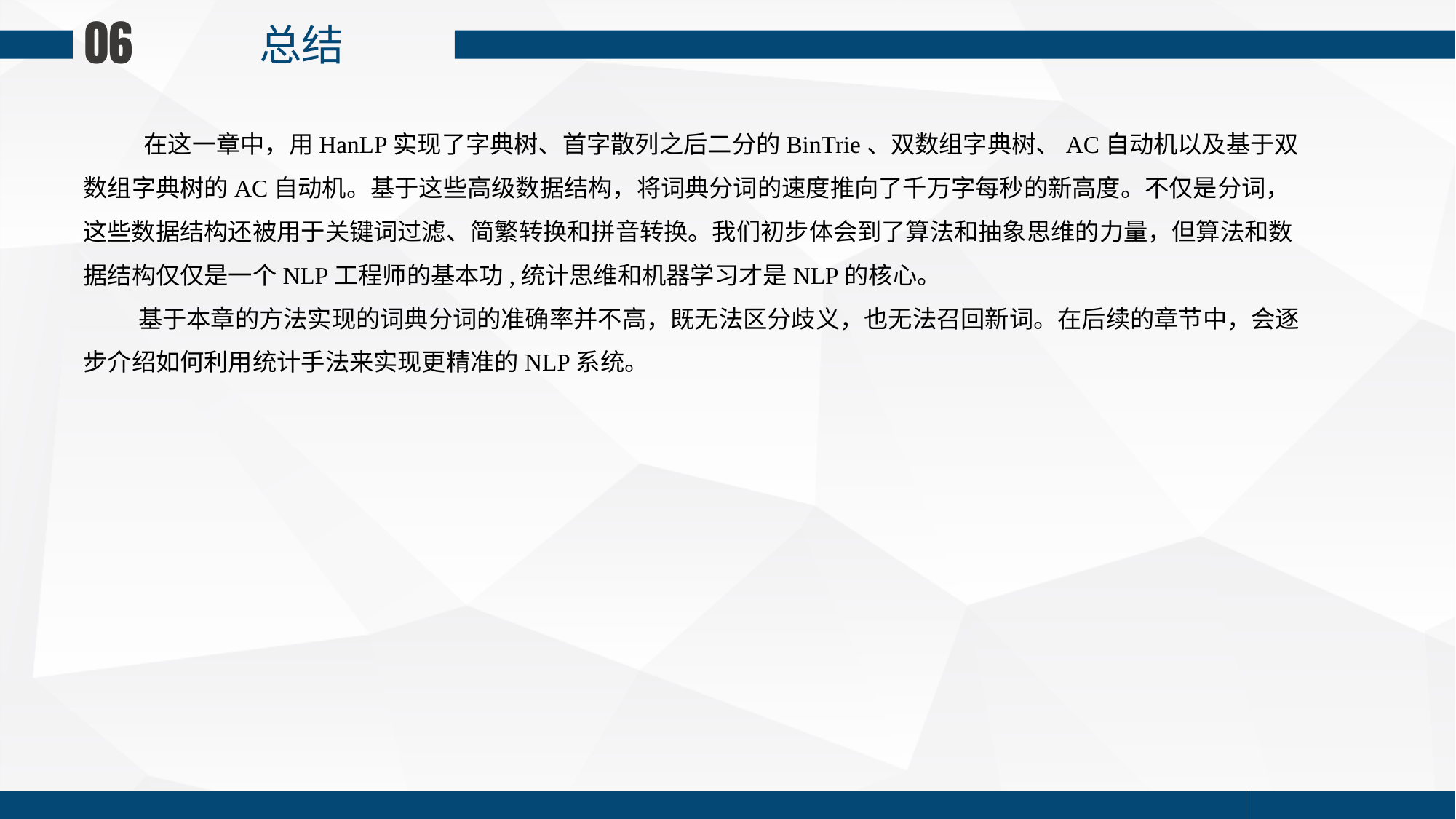

06
 总结

          在这一章中，用HanLP实现了字典树、首字散列之后二分的BinTrie、双数组字典树、AC自动机以及基于双数组字典树的AC自动机。基于这些高级数据结构，将词典分词的速度推向了千万字每秒的新高度。不仅是分词，这些数据结构还被用于关键词过滤、简繁转换和拼音转换。我们初步体会到了算法和抽象思维的力量，但算法和数据结构仅仅是一个NLP工程师的基本功,统计思维和机器学习才是NLP的核心。
         基于本章的方法实现的词典分词的准确率并不高，既无法区分歧义，也无法召回新词。在后续的章节中，会逐步介绍如何利用统计手法来实现更精准的NLP系统。